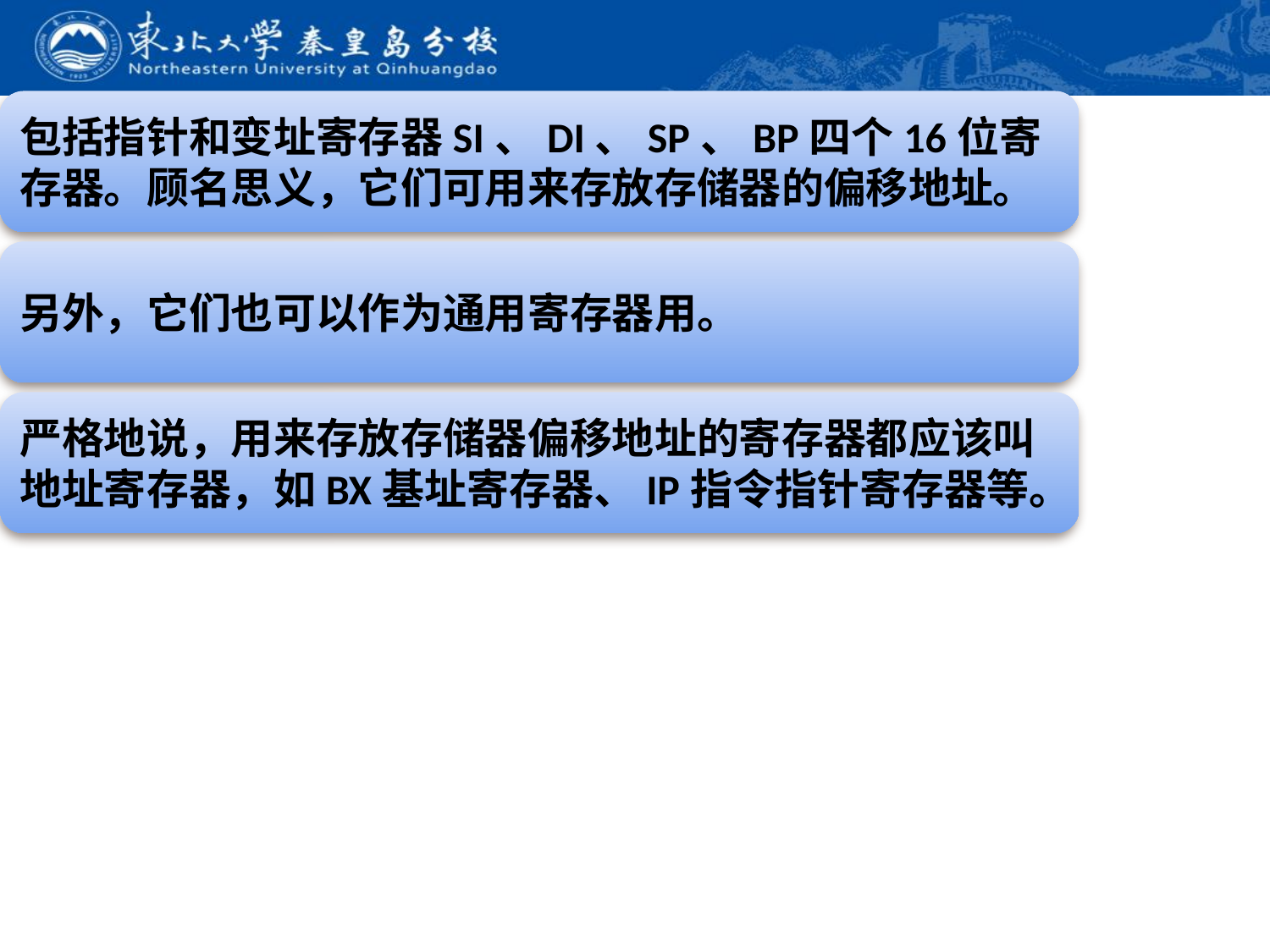

# 地址寄存器
包括指针和变址寄存器SI、DI、SP、BP四个16位寄存器。顾名思义，它们可用来存放存储器的偏移地址。
另外，它们也可以作为通用寄存器用。
严格地说，用来存放存储器偏移地址的寄存器都应该叫地址寄存器，如BX基址寄存器、IP指令指针寄存器等。